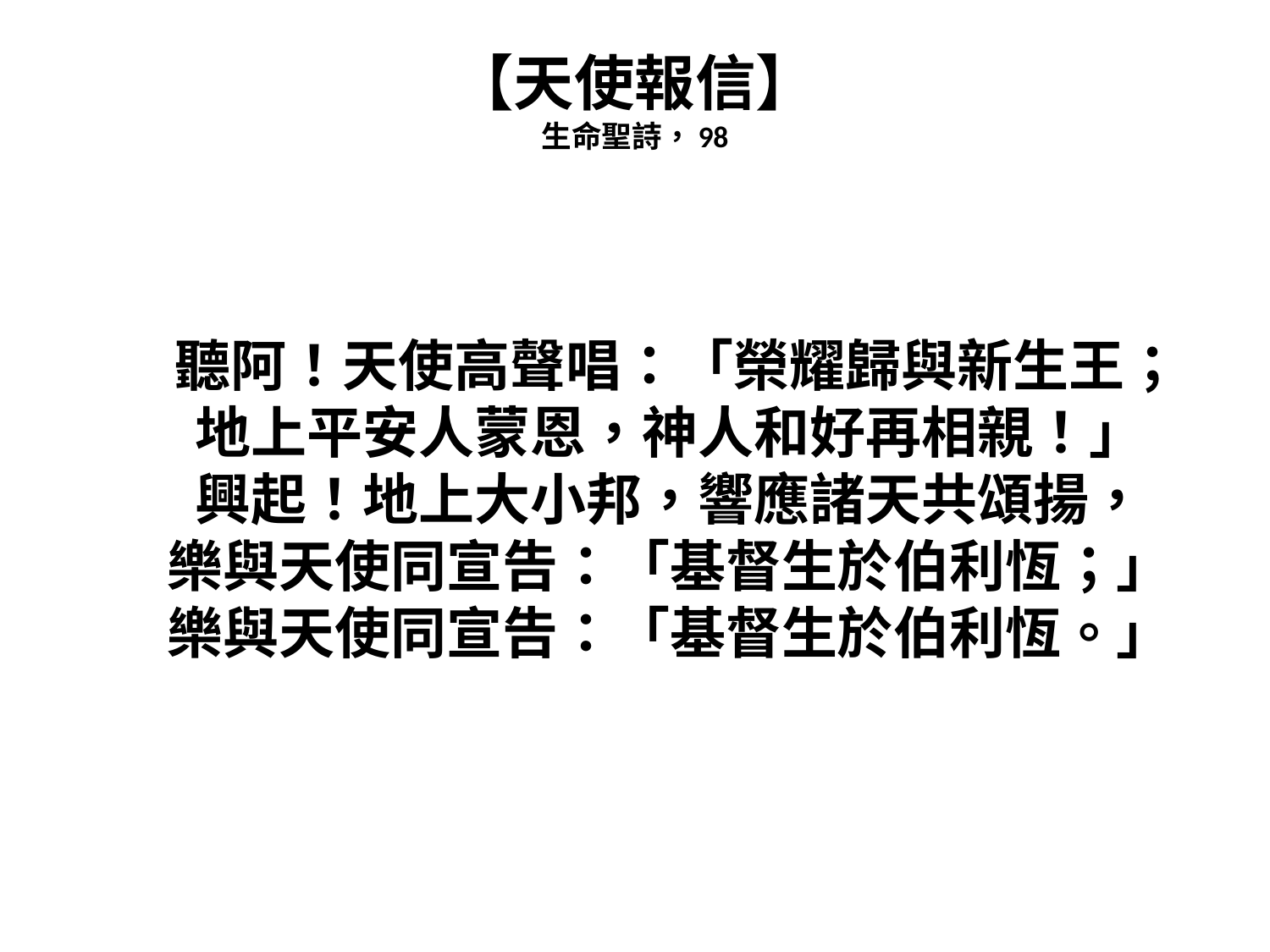

# 【天使報信】 生命聖詩，98
    聽阿！天使高聲唱：「榮耀歸與新生王；
地上平安人蒙恩，神人和好再相親！」
興起！地上大小邦，響應諸天共頌揚，
樂與天使同宣告：「基督生於伯利恆；」
樂與天使同宣告：「基督生於伯利恆。」